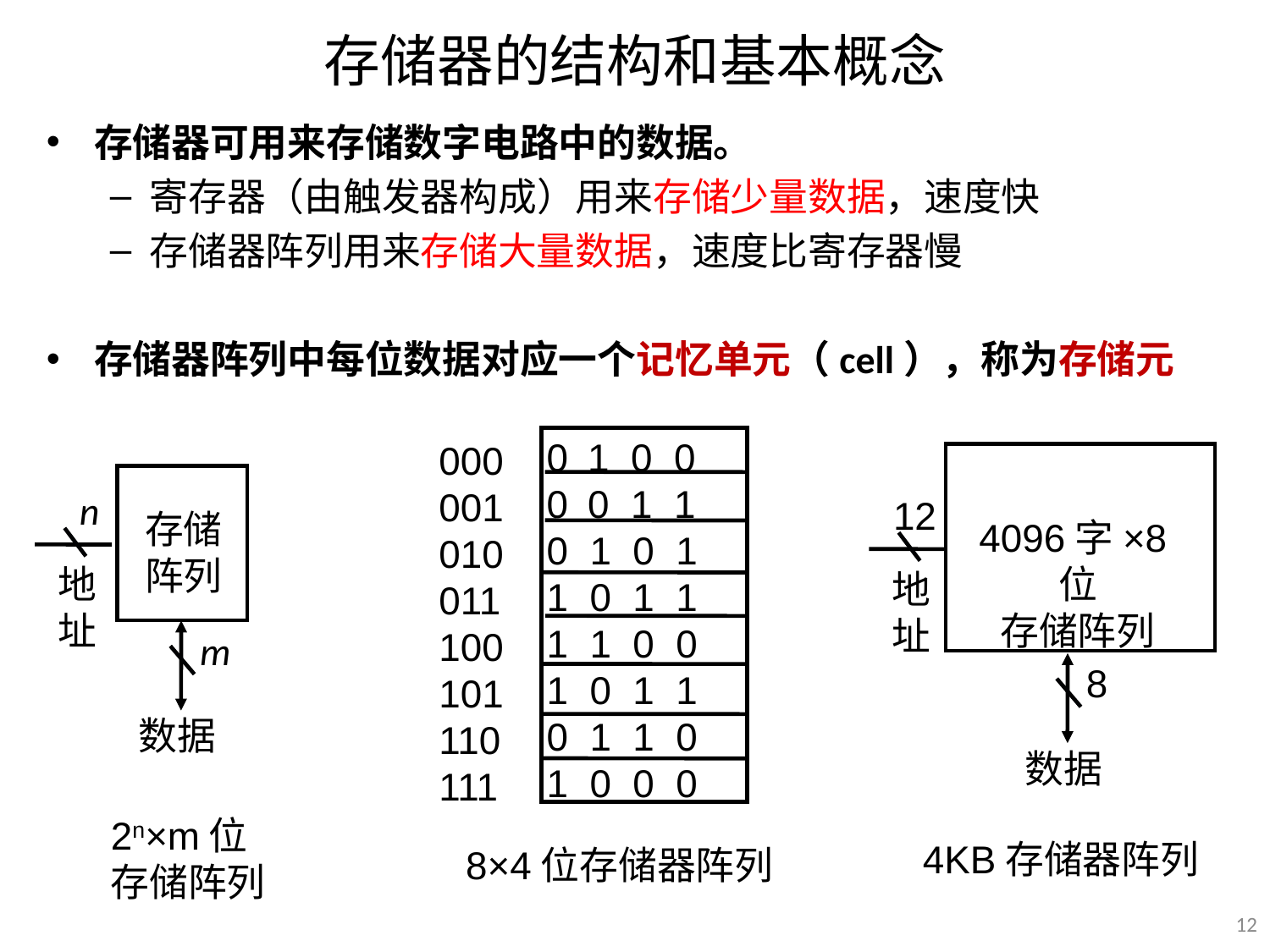

# 存储器的结构和基本概念
存储器可用来存储数字电路中的数据。
寄存器（由触发器构成）用来存储少量数据，速度快
存储器阵列用来存储大量数据，速度比寄存器慢

存储器阵列中每位数据对应一个记忆单元（cell），称为存储元
0    1  0  0
0    0  1  1
0  1  0  1
1  0  1  1
1  1  0  0
1  0  1  1
0  1  1  0
1  0  0  0
000
001
010
011
100
101
110
111

n
存储阵列
4096字×8位
存储阵列

地址

m

数据

12

地址
8

数据

2n×m位存储阵列
4KB存储器阵列
8×4位存储器阵列
12